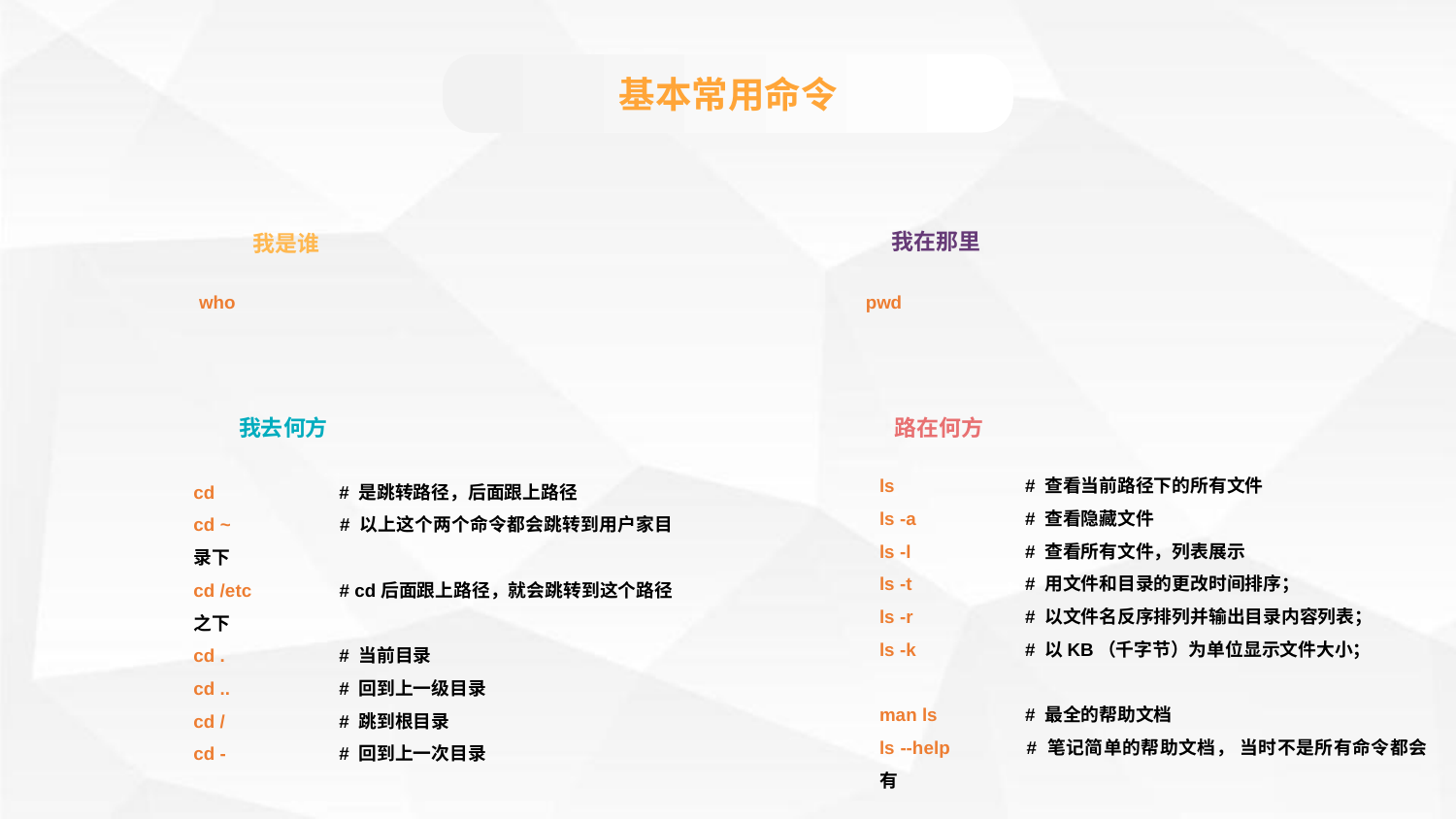

基本常用命令
我在那里
我是谁
who
pwd
我去何方
路在何方
ls 	# 查看当前路径下的所有文件
ls -a 	# 查看隐藏文件
ls -l 	# 查看所有文件，列表展示
ls -t 	# 用文件和目录的更改时间排序；
ls -r 	# 以文件名反序排列并输出目录内容列表；
ls -k 	# 以KB（千字节）为单位显示文件大小；

man ls 	# 最全的帮助文档
ls --help  	# 笔记简单的帮助文档， 当时不是所有命令都会有
cd  	# 是跳转路径，后面跟上路径
cd ~  	# 以上这个两个命令都会跳转到用户家目录下
cd /etc  	# cd后面跟上路径，就会跳转到这个路径之下
cd .    	# 当前目录
cd ..   	# 回到上一级目录
cd /    	# 跳到根目录
cd -    	# 回到上一次目录